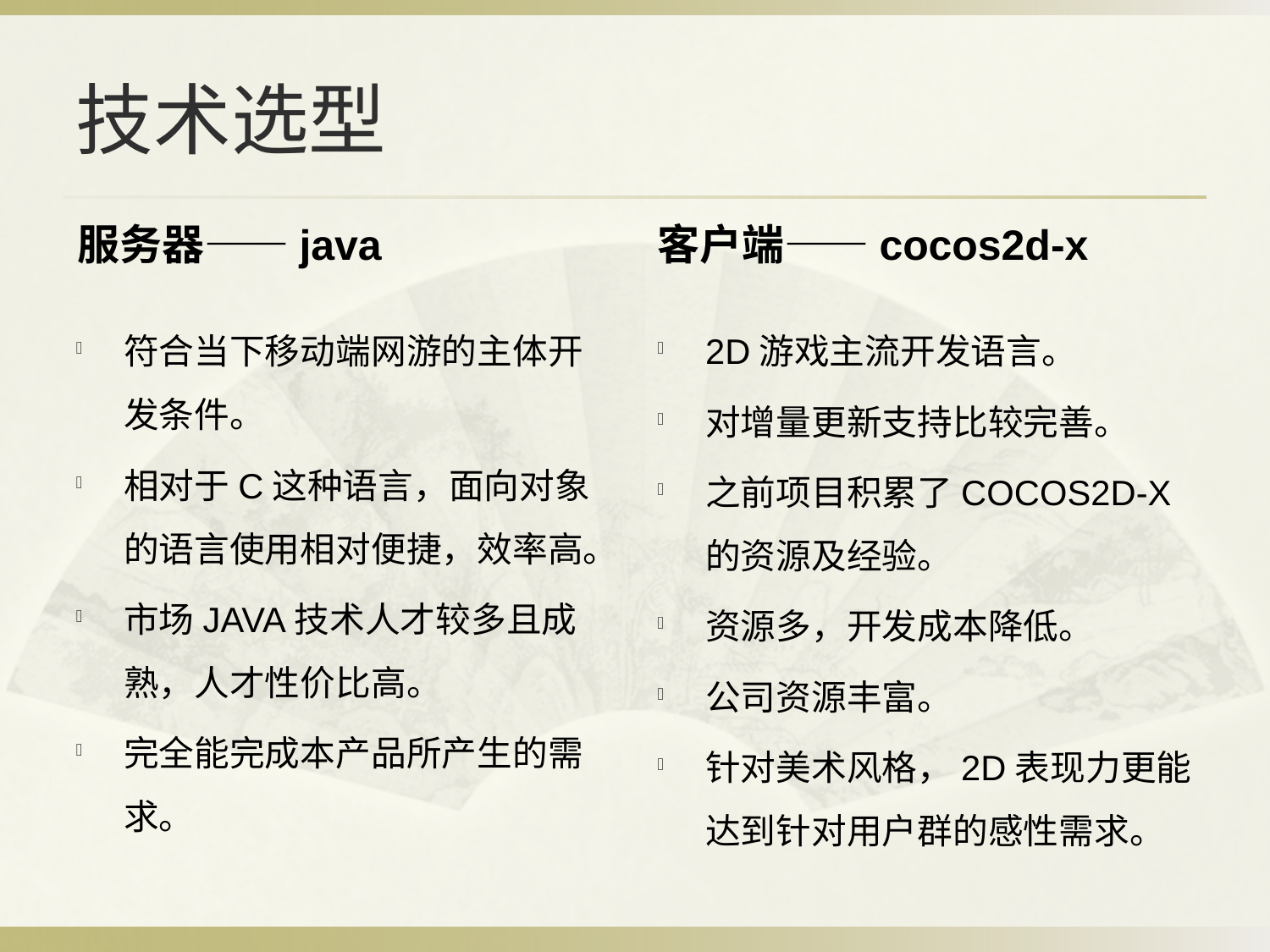

# 技术选型
服务器——java
客户端——cocos2d-x
符合当下移动端网游的主体开发条件。
相对于C这种语言，面向对象的语言使用相对便捷，效率高。
市场JAVA技术人才较多且成熟，人才性价比高。
完全能完成本产品所产生的需求。

2D游戏主流开发语言。
对增量更新支持比较完善。
之前项目积累了COCOS2D-X的资源及经验。
资源多，开发成本降低。
公司资源丰富。
针对美术风格，2D表现力更能达到针对用户群的感性需求。